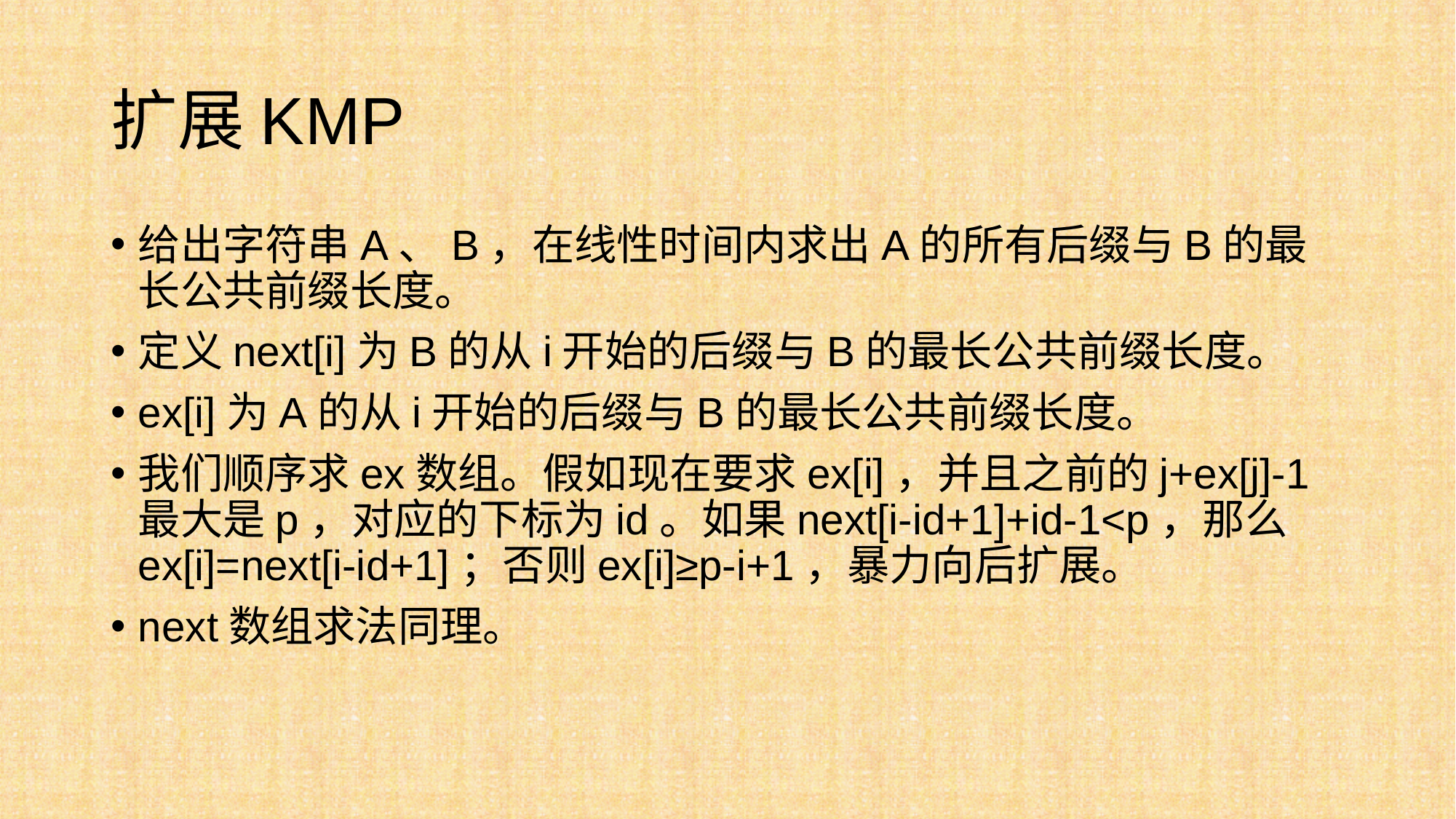

# 扩展KMP
给出字符串A、B，在线性时间内求出A的所有后缀与B的最长公共前缀长度。
定义next[i]为B的从i开始的后缀与B的最长公共前缀长度。
ex[i]为A的从i开始的后缀与B的最长公共前缀长度。
我们顺序求ex数组。假如现在要求ex[i]，并且之前的j+ex[j]-1最大是p，对应的下标为id。如果next[i-id+1]+id-1<p，那么 ex[i]=next[i-id+1]；否则ex[i]≥p-i+1，暴力向后扩展。
next数组求法同理。